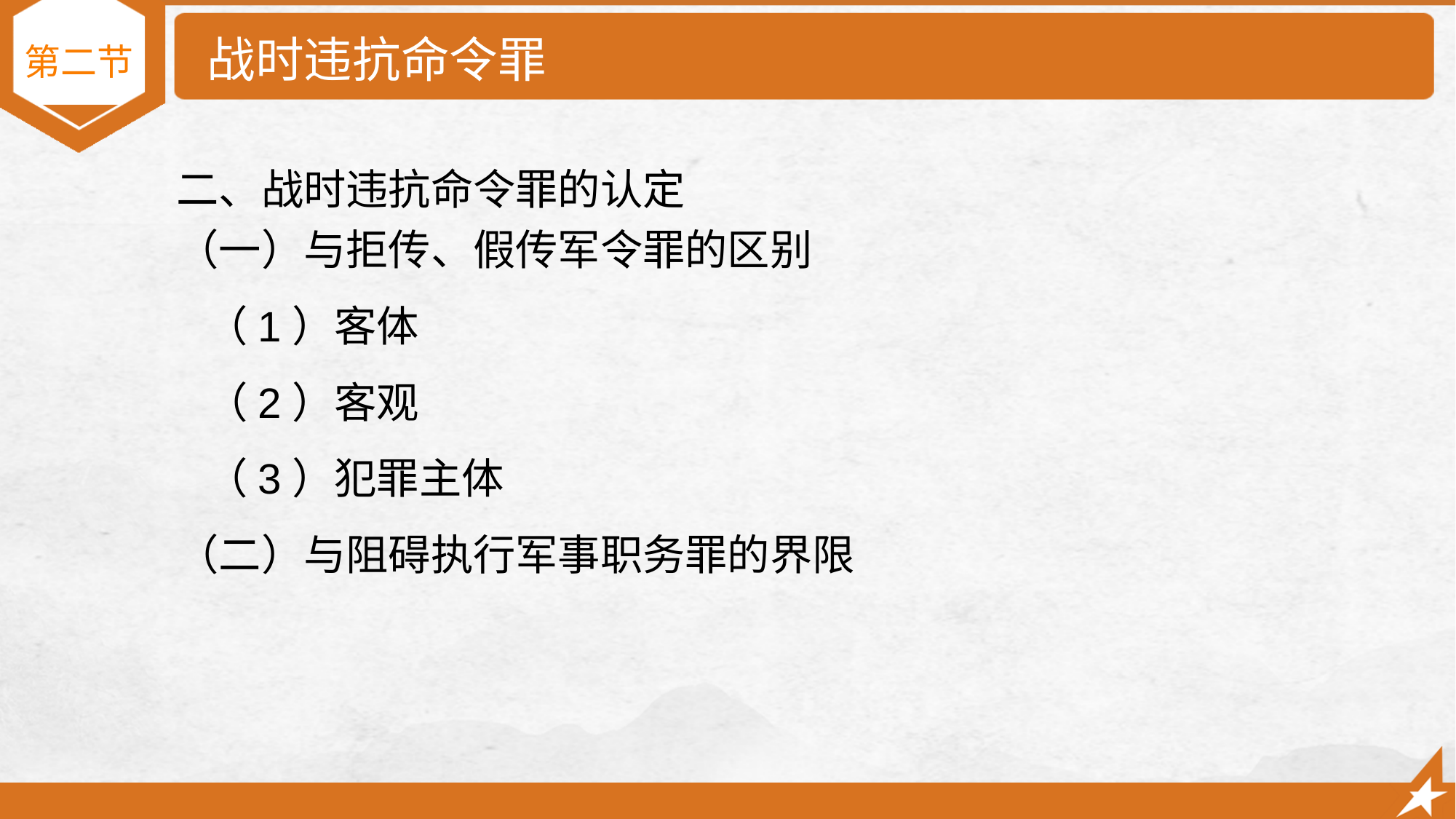

# 战时违抗命令罪
第二节
二、战时违抗命令罪的认定
（一）与拒传、假传军令罪的区别
  （1）客体
  （2）客观
  （3）犯罪主体
（二）与阻碍执行军事职务罪的界限